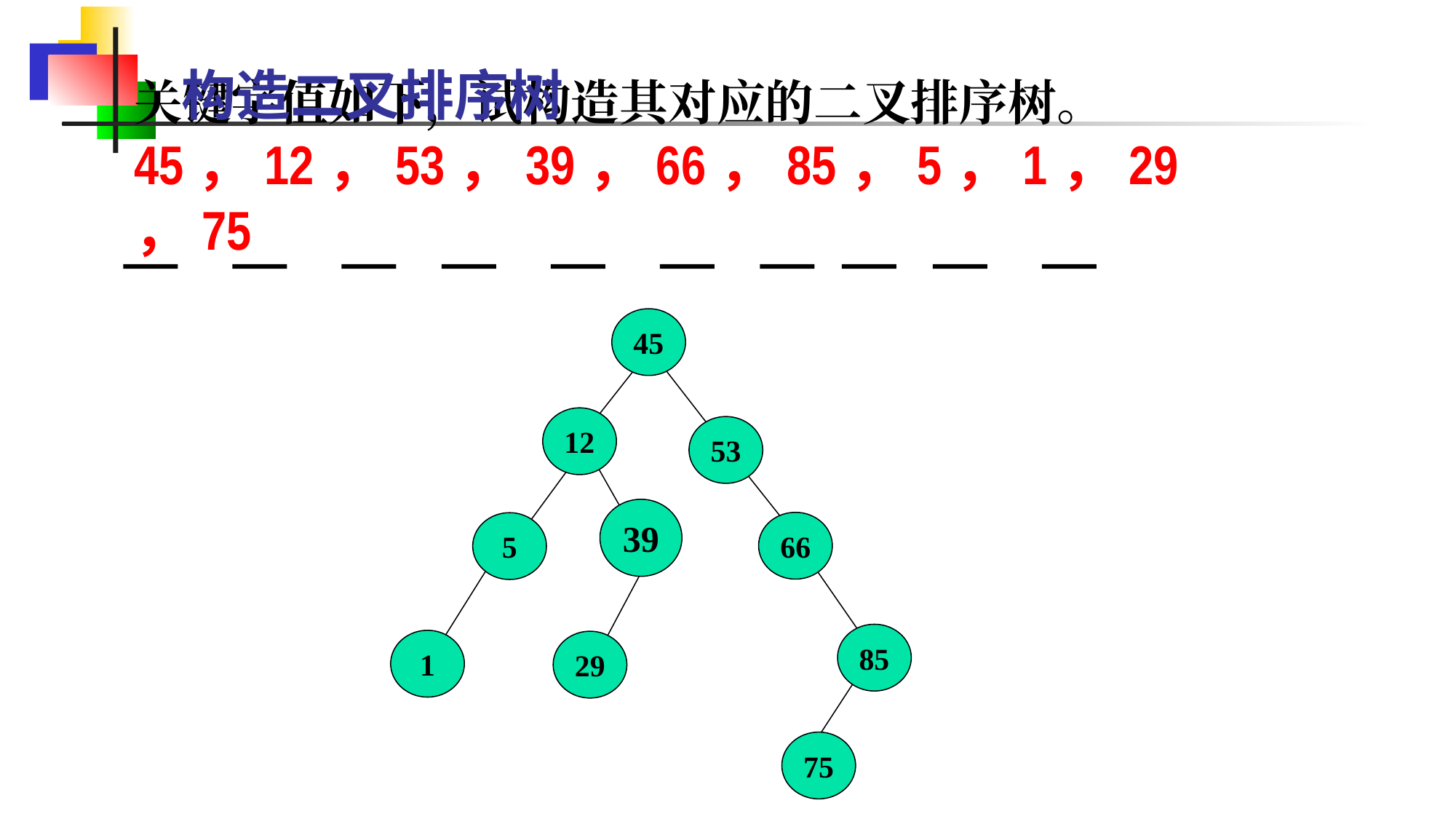

构造二叉排序树
关键字值如下，试构造其对应的二叉排序树。
45，12，53，39，66，85，5，1，29，75

45

53

12

39

 5

66

29

 1

85

75